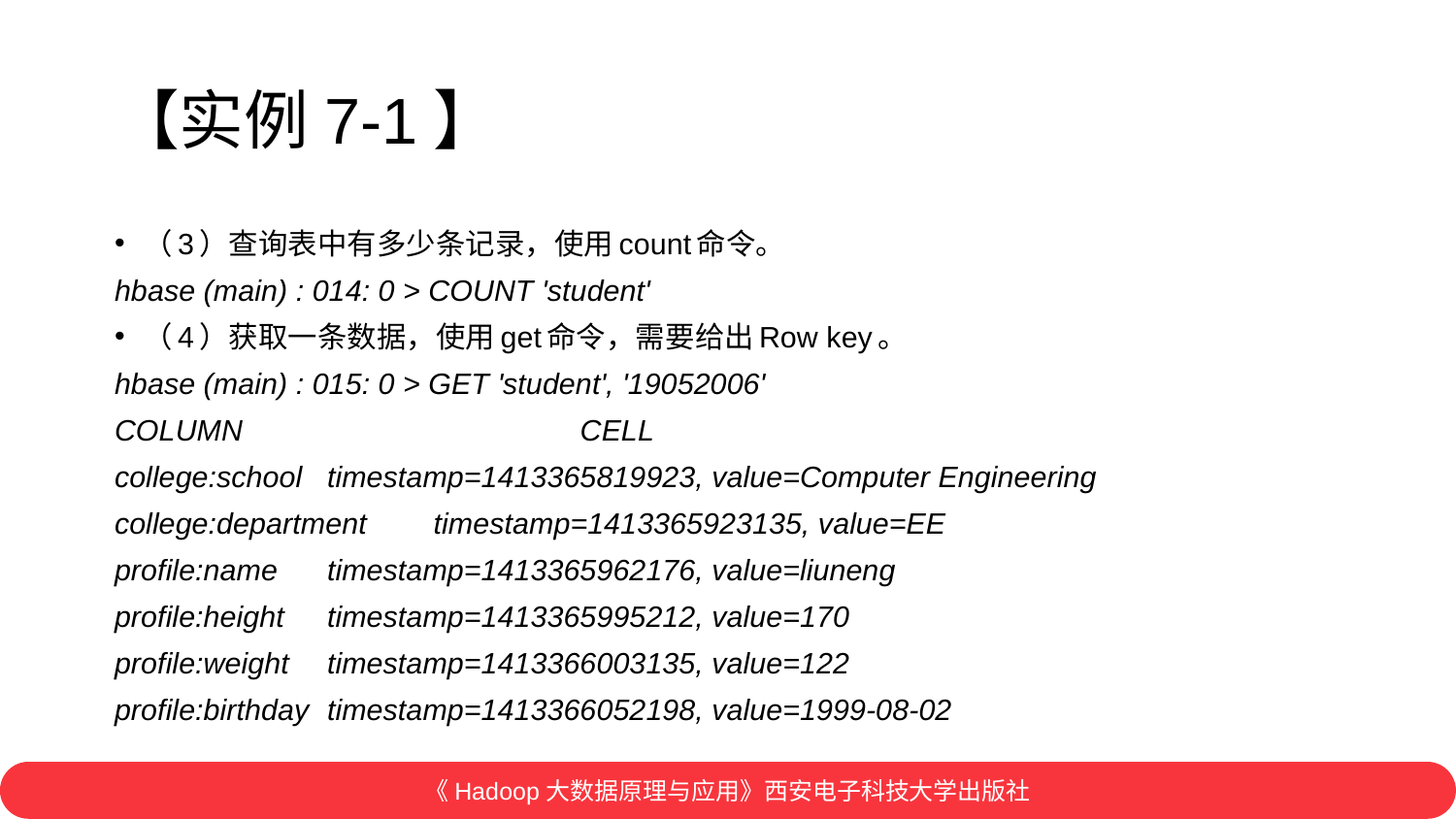

# 【实例7-1】
（3）查询表中有多少条记录，使用count命令。
hbase (main) : 014: 0 > COUNT 'student'
（4）获取一条数据，使用get命令，需要给出Row key。
hbase (main) : 015: 0 > GET 'student', '19052006'
COLUMN                                         CELL
college:school		timestamp=1413365819923, value=Computer Engineering
college:department 	timestamp=1413365923135, value=EE
profile:name 		timestamp=1413365962176, value=liuneng
profile:height		timestamp=1413365995212, value=170
profile:weight		timestamp=1413366003135, value=122
profile:birthday 		timestamp=1413366052198, value=1999-08-02